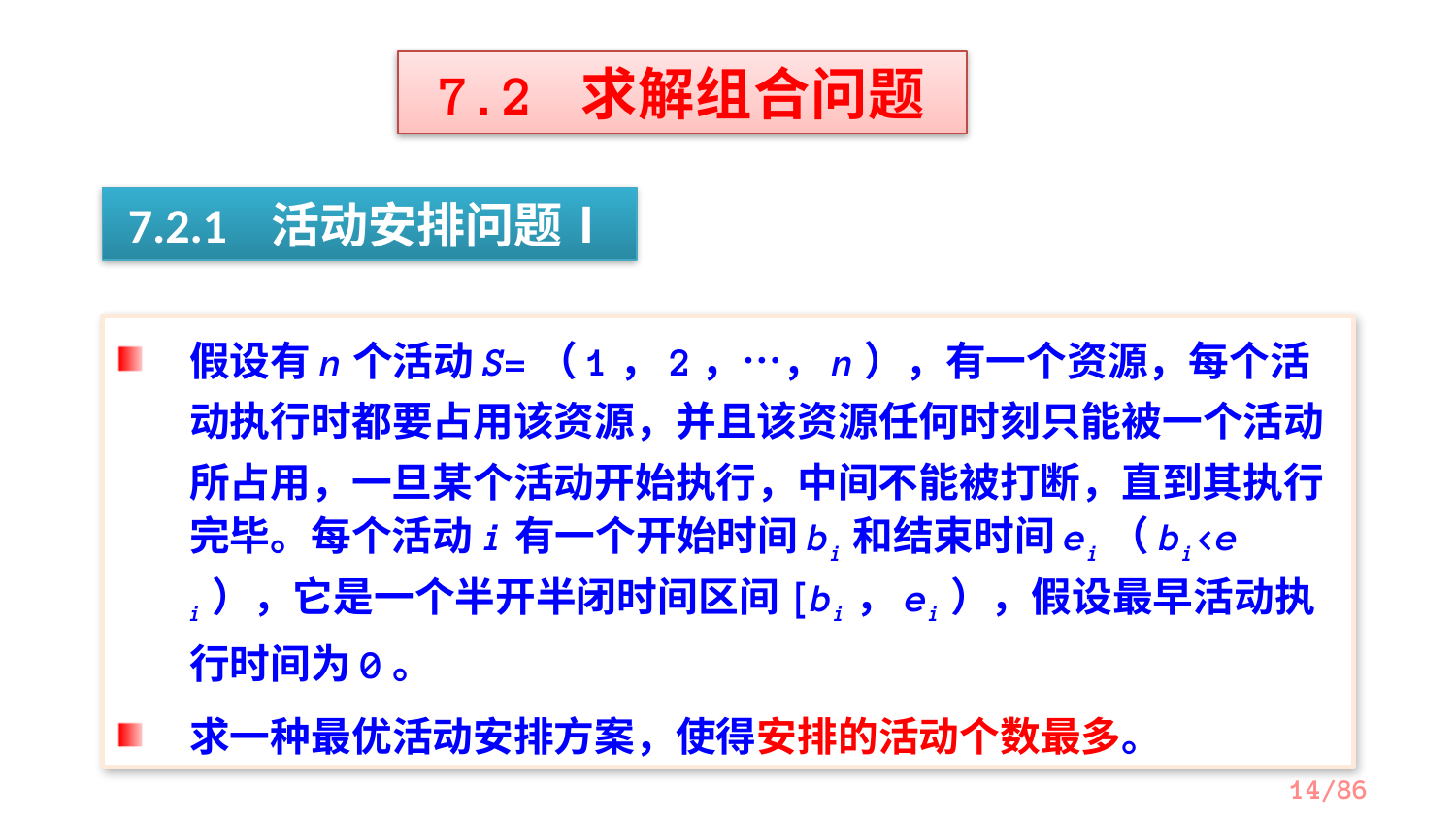

7.2 求解组合问题
7.2.1   活动安排问题Ⅰ
假设有n个活动S=（1，2，…，n），有一个资源，每个活动执行时都要占用该资源，并且该资源任何时刻只能被一个活动所占用，一旦某个活动开始执行，中间不能被打断，直到其执行完毕。每个活动i有一个开始时间bi和结束时间ei（bi<ei），它是一个半开半闭时间区间[bi，ei），假设最早活动执行时间为0。
求一种最优活动安排方案，使得安排的活动个数最多。
14/86